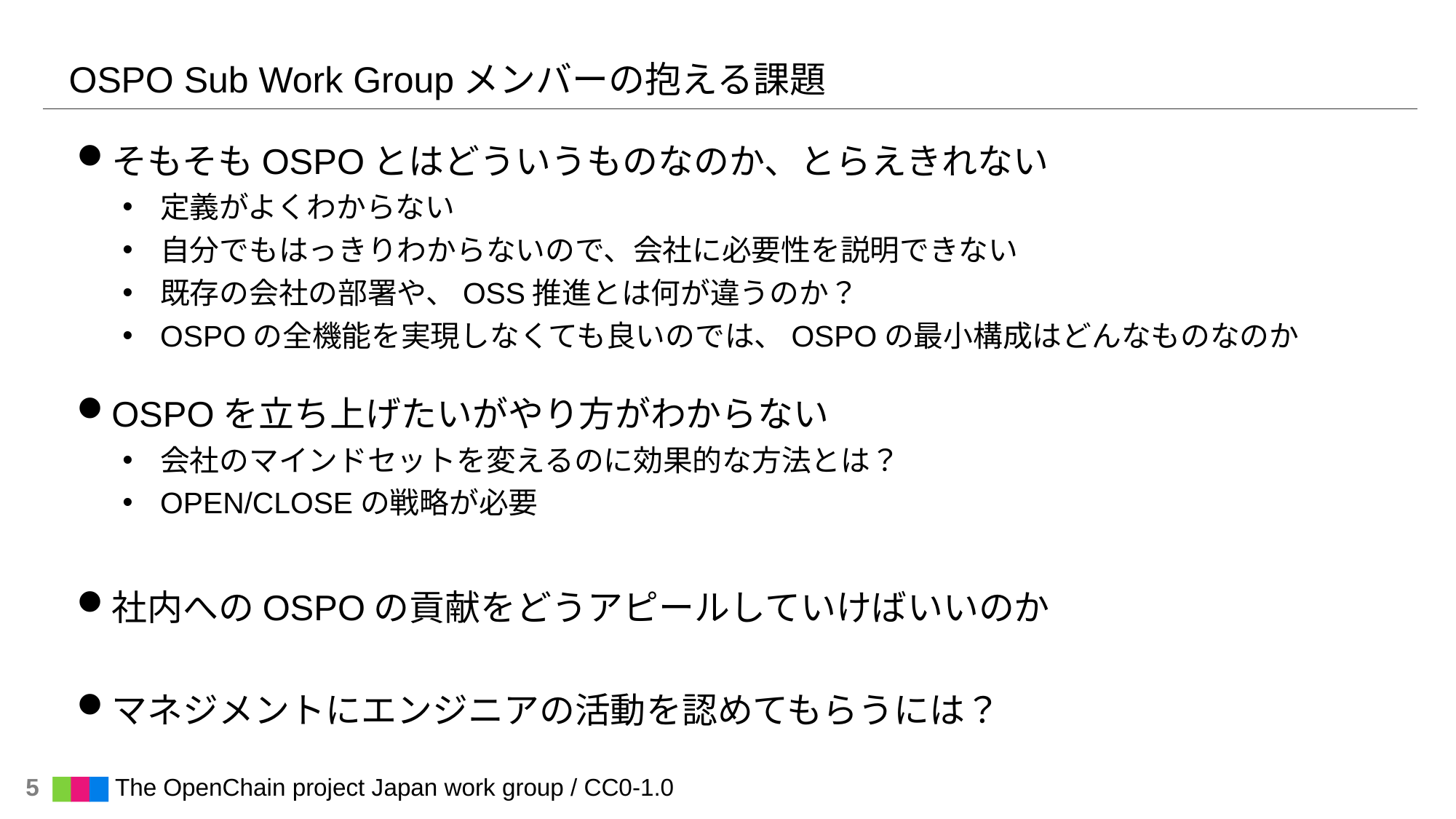

# OSPO Sub Work Groupメンバーの抱える課題
そもそもOSPOとはどういうものなのか、とらえきれない
定義がよくわからない
自分でもはっきりわからないので、会社に必要性を説明できない
既存の会社の部署や、OSS推進とは何が違うのか？
OSPOの全機能を実現しなくても良いのでは、OSPOの最小構成はどんなものなのか

OSPOを立ち上げたいがやり方がわからない
会社のマインドセットを変えるのに効果的な方法とは？
OPEN/CLOSEの戦略が必要

社内へのOSPOの貢献をどうアピールしていけばいいのか

マネジメントにエンジニアの活動を認めてもらうには？